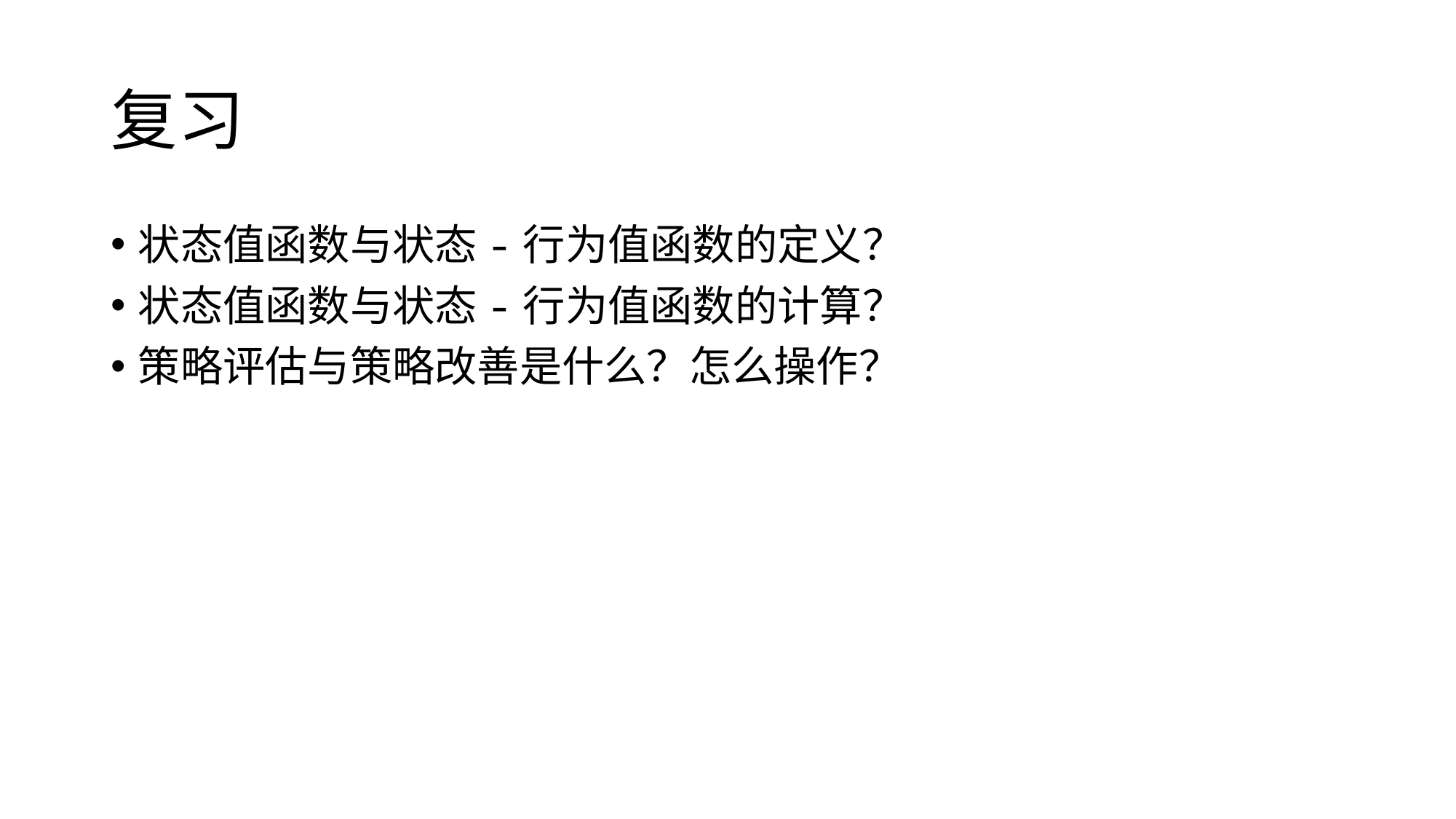

# 复习
状态值函数与状态-行为值函数的定义？
状态值函数与状态-行为值函数的计算？
策略评估与策略改善是什么？怎么操作？